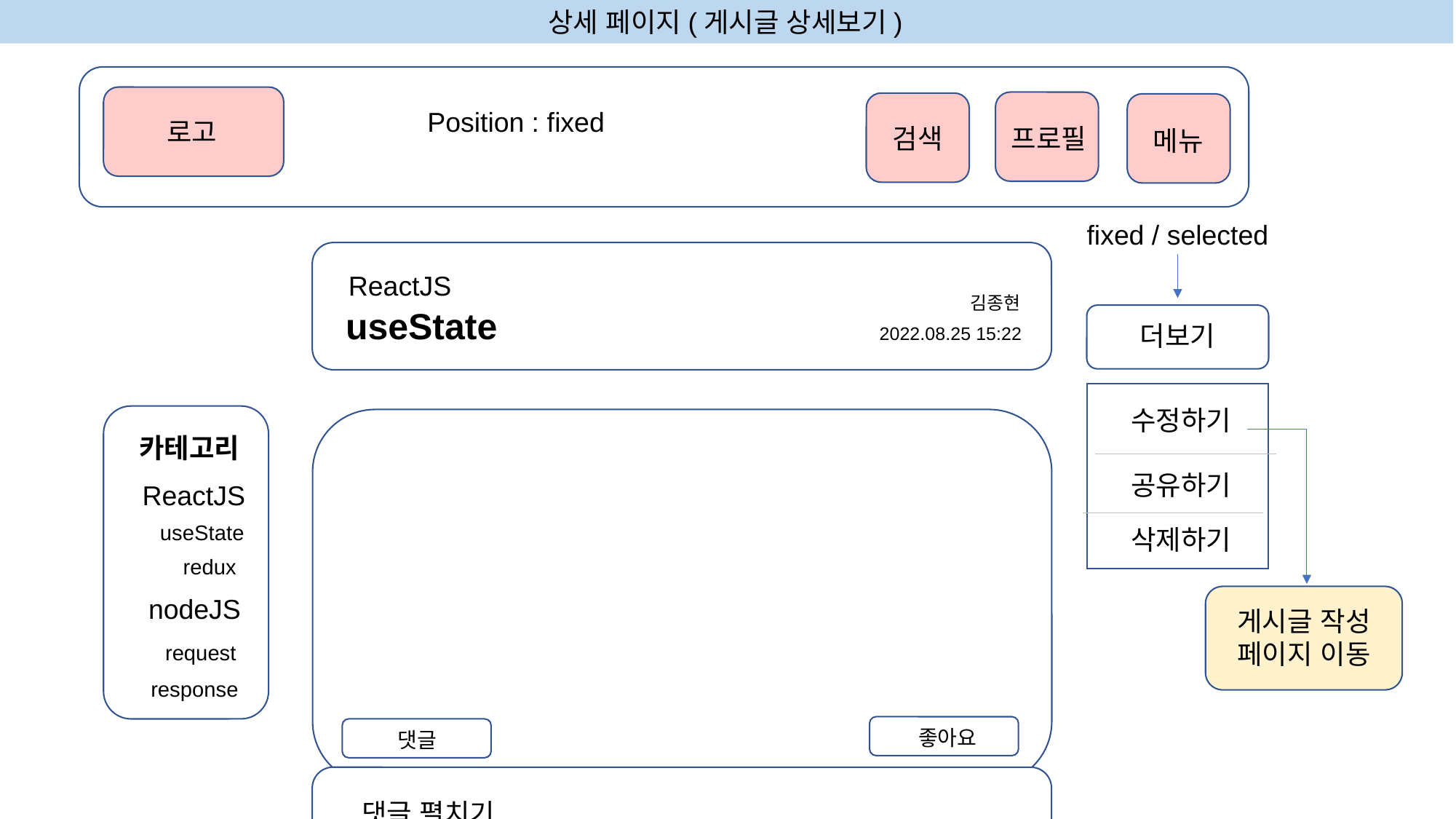

상세 페이지(게시글 상세보기)

Position : fixed
로고
검색
프로필
메뉴
fixed / selected

ReactJS
김종현
useState

더보기
2022.08.25 15:22

수정하기

카테고리
공유하기
ReactJS
useState
삭제하기
redux
nodeJS

게시글 작성 페이지 이동
request
response

좋아요
댓글

댓글 펼치기